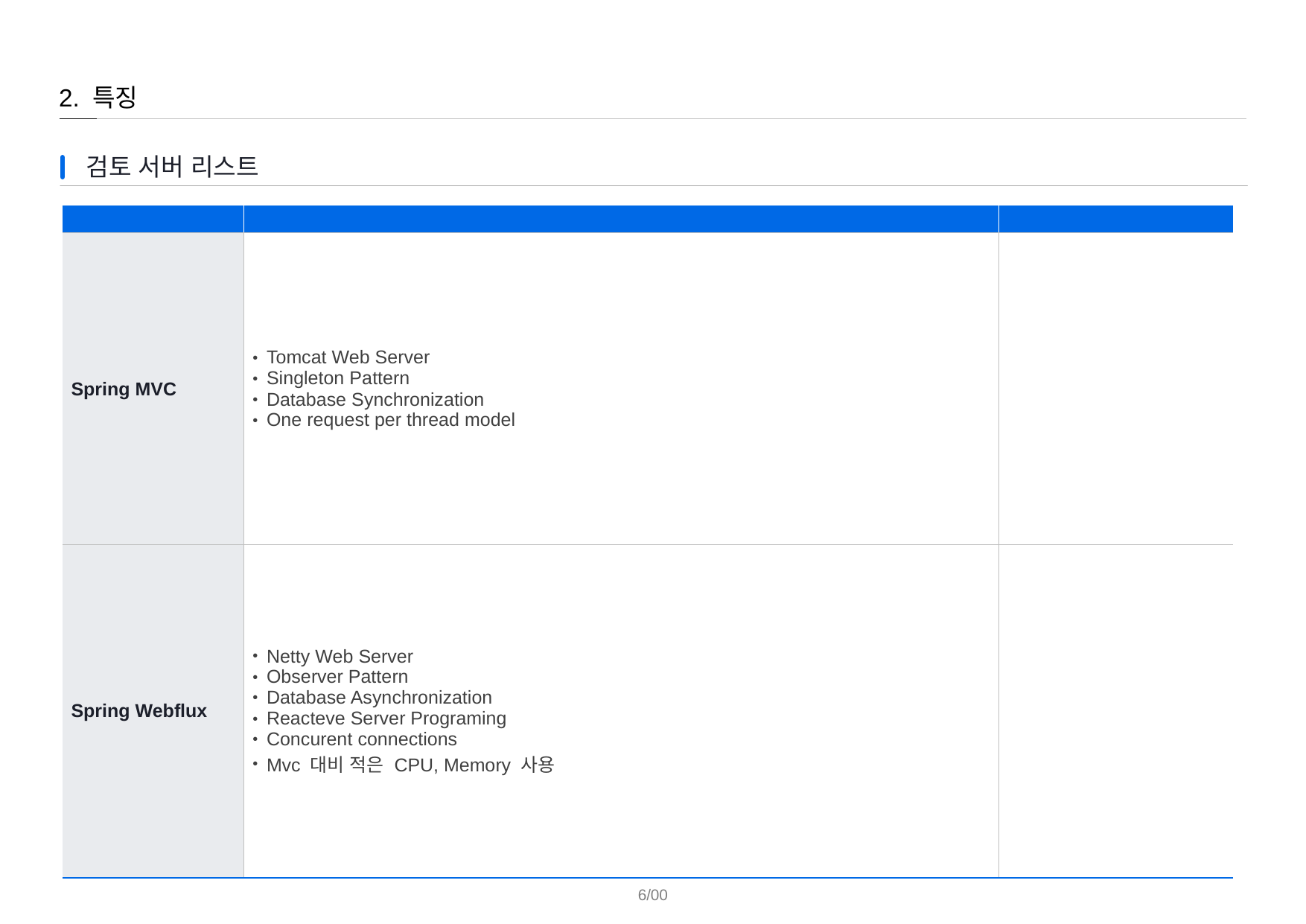

2. 특징
검토 서버 리스트
| Server | 주요 기능 | 비고 |
| --- | --- | --- |
| Spring MVC | Tomcat Web Server Singleton Pattern Database Synchronization One request per thread model |  |
| Spring Webflux | Netty Web Server Observer Pattern Database Asynchronization Reacteve Server Programing Concurent connections Mvc 대비 적은 CPU, Memory 사용 |  |